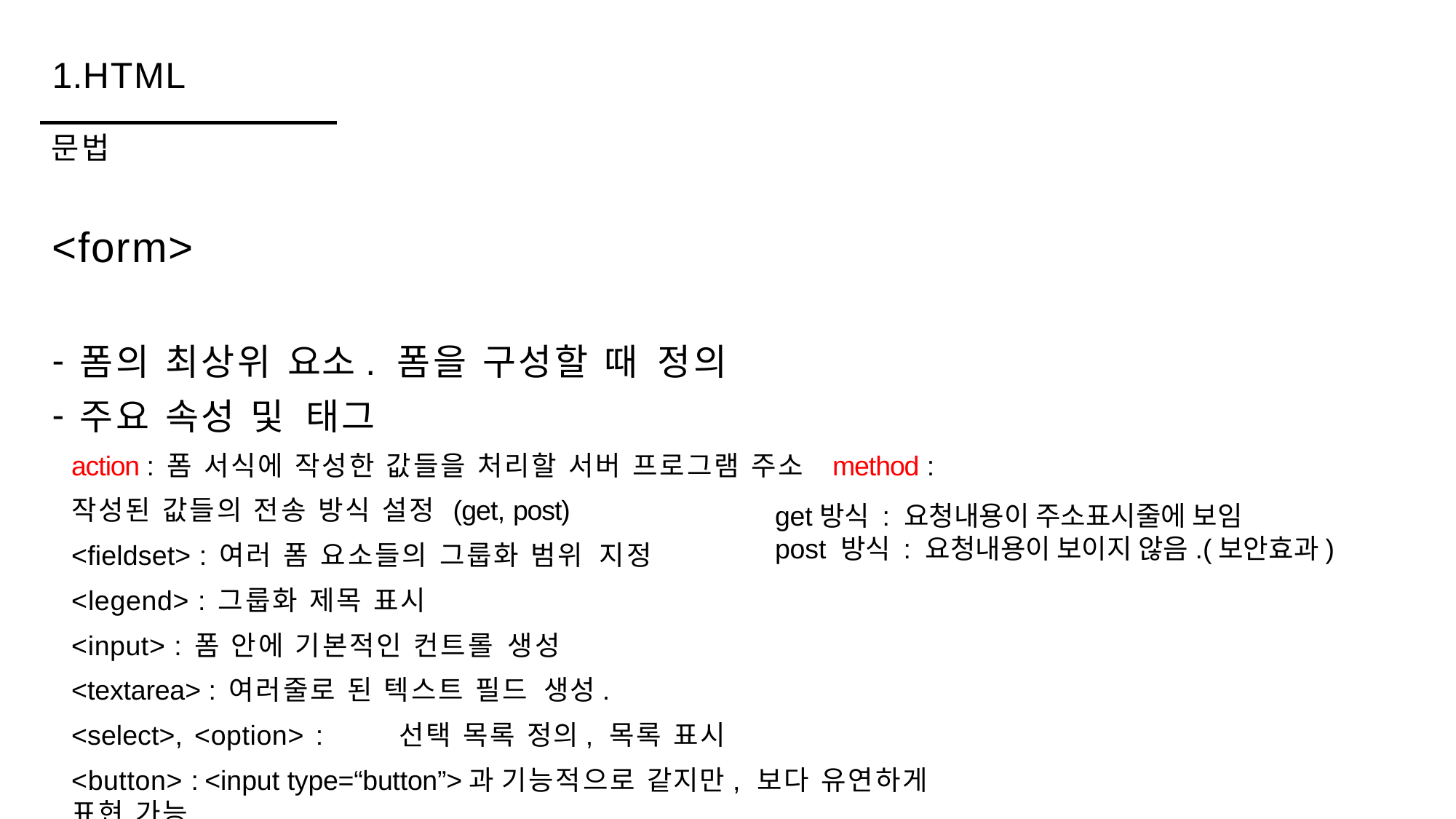

# 1.HTML

문법

<form>

폼의 최상위 요소. 폼을 구성할 때 정의
주요 속성 및 태그
action : 폼 서식에 작성한 값들을 처리할 서버 프로그램 주소  method : 작성된 값들의 전송 방식 설정 (get, post)
<fieldset> : 여러 폼 요소들의 그룹화 범위 지정
<legend> : 그룹화 제목 표시
<input> : 폼 안에 기본적인 컨트롤 생성
<textarea> : 여러줄로 된 텍스트 필드 생성.
<select>, <option> :	선택 목록 정의, 목록 표시
<button> : <input type=“button”>과 기능적으로 같지만, 보다 유연하게 표현 가능
get방식 : 요청내용이 주소표시줄에 보임
post 방식 : 요청내용이 보이지 않음.(보안효과)